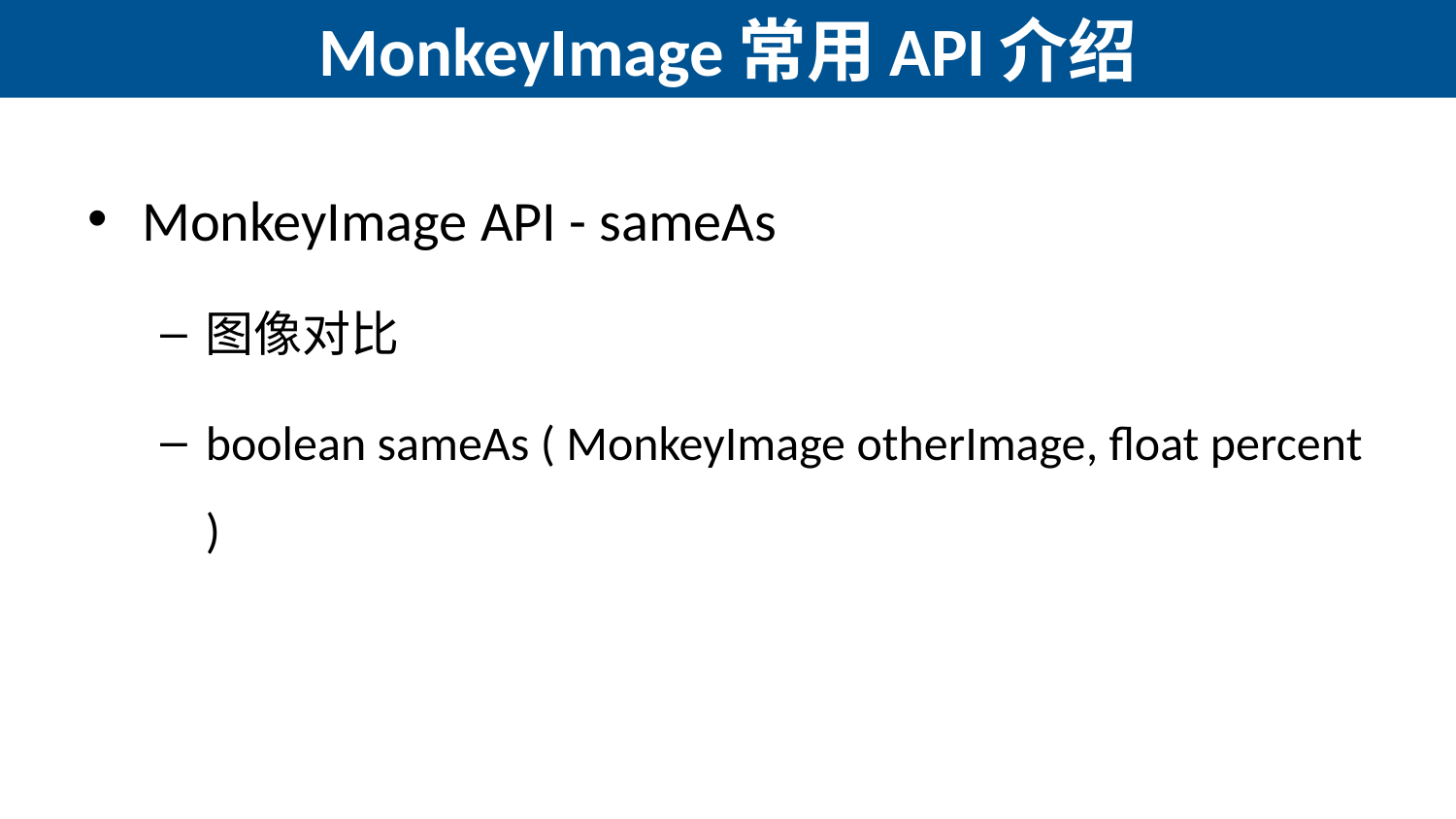

# MonkeyImage常用API介绍
MonkeyImage API - sameAs
图像对比
boolean sameAs ( MonkeyImage otherImage, float percent )